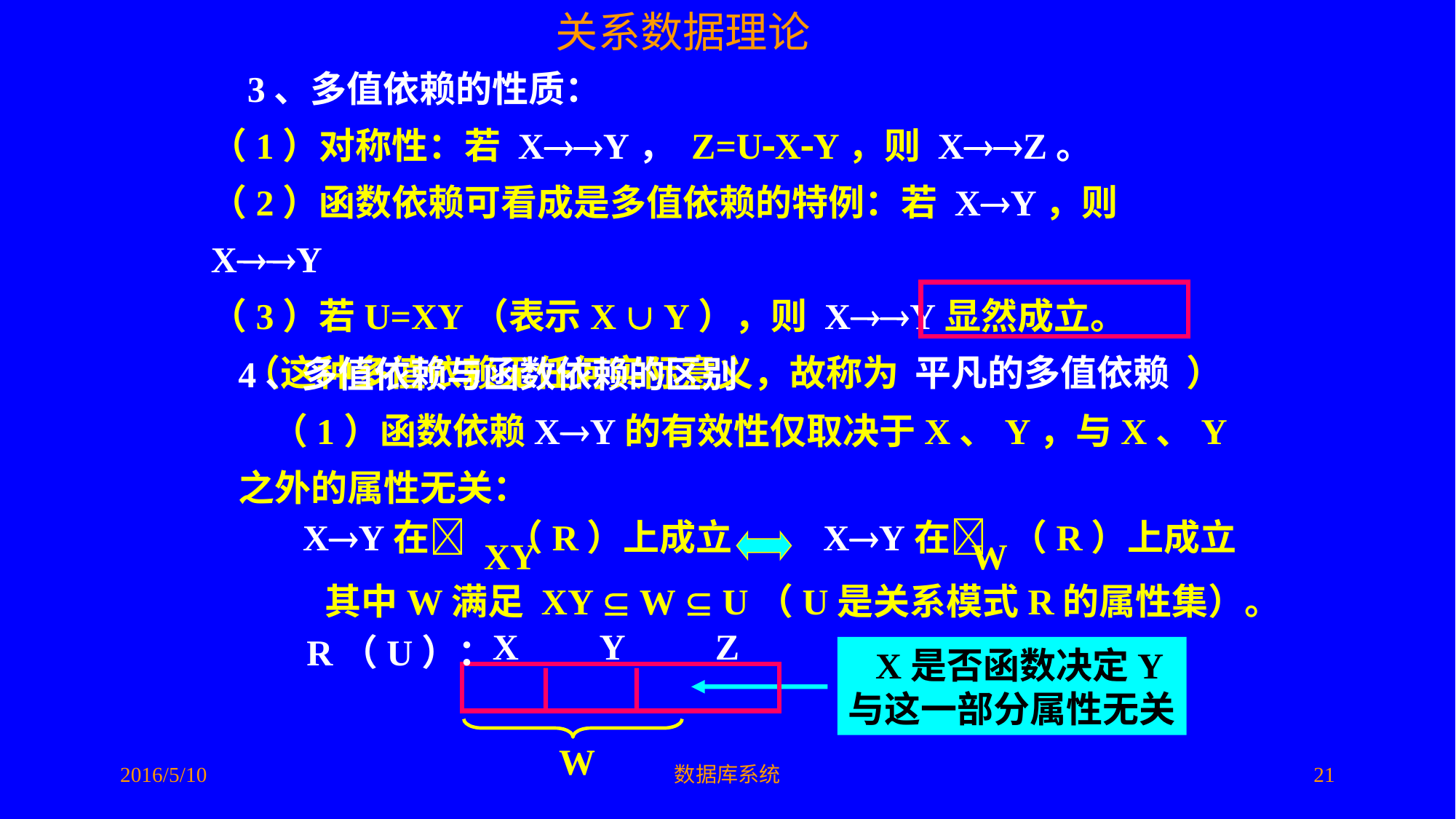

3、多值依赖的性质：
（1）对称性：若 X→→Y， Z=U−X−Y，则 X→→Z。
（2）函数依赖可看成是多值依赖的特例：若 X→Y，则 X→→Y
（3）若U=XY（表示X ∪ Y），则 X→→Y显然成立。
   （这种多值依赖无任何实际意义，故称为  平凡的多值依赖  ）

4、多值依赖与函数依赖的区别
   （1）函数依赖X→Y的有效性仅取决于X、Y，与X、Y之外的属性无关：
X→Y在π     （R）上成立          X→Y在π   （R）上成立
XY
W

其中W满足 XY ⊆ W ⊆ U（U是关系模式R的属性集）。
X         Y          Z
R（U）：

   X是否函数决定Y
与这一部分属性无关

W
2016/5/10
数据库系统
21